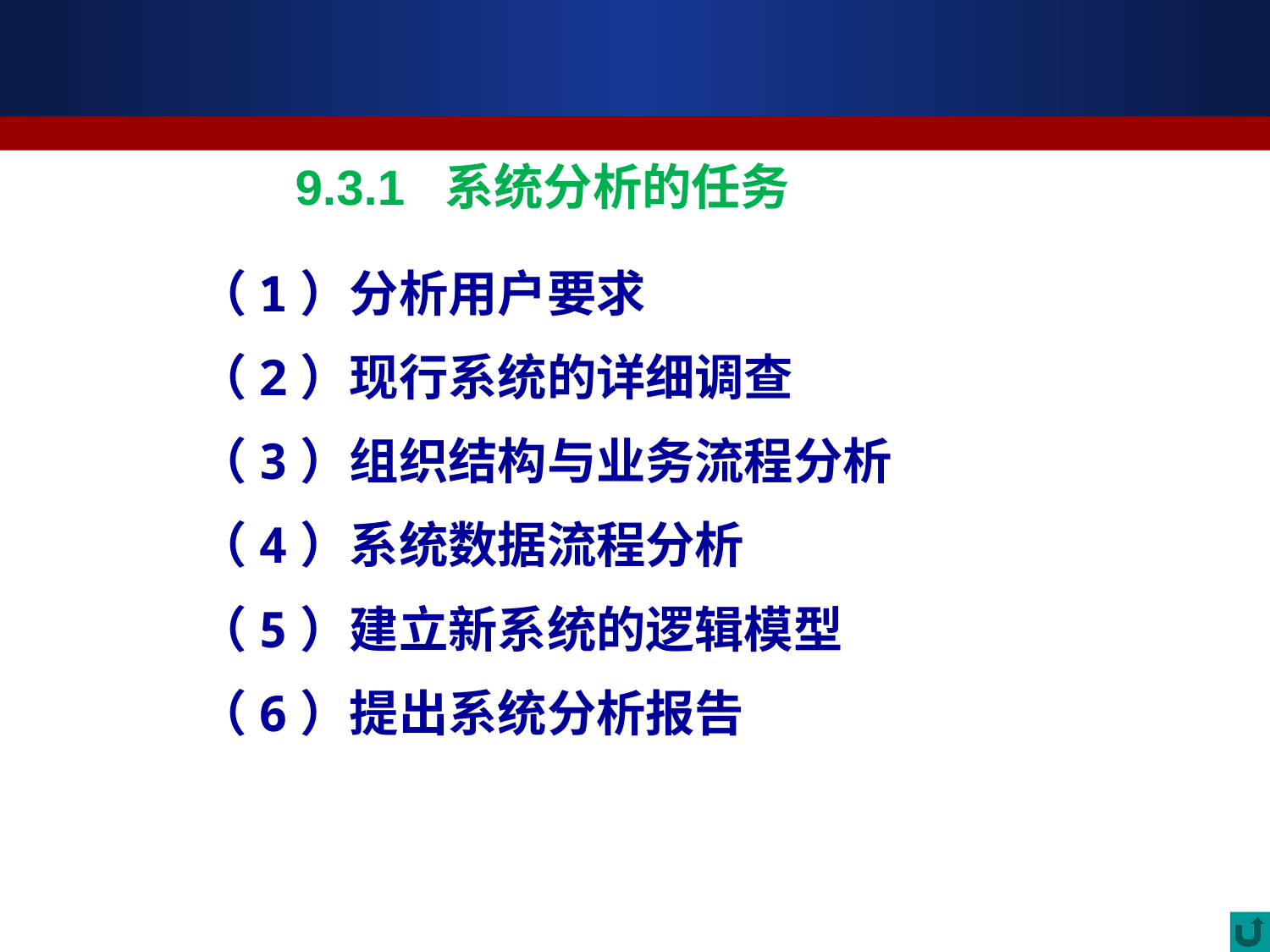

# 9.3.1  系统分析的任务
（1）分析用户要求
（2）现行系统的详细调查
（3）组织结构与业务流程分析
（4）系统数据流程分析
（5）建立新系统的逻辑模型
（6）提出系统分析报告